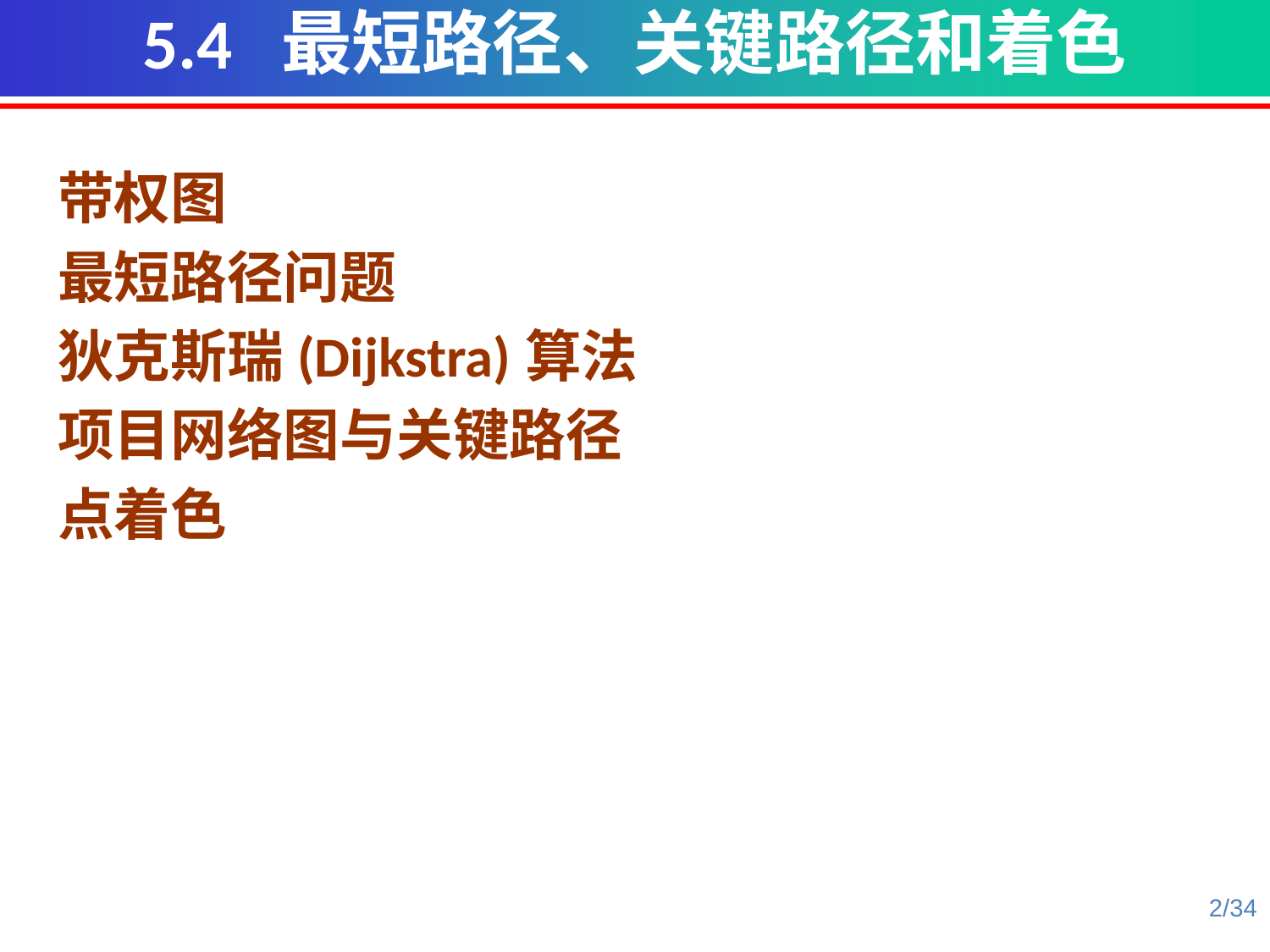

5.4  最短路径、关键路径和着色
带权图
最短路径问题
狄克斯瑞(Dijkstra)算法
项目网络图与关键路径
点着色

2/34